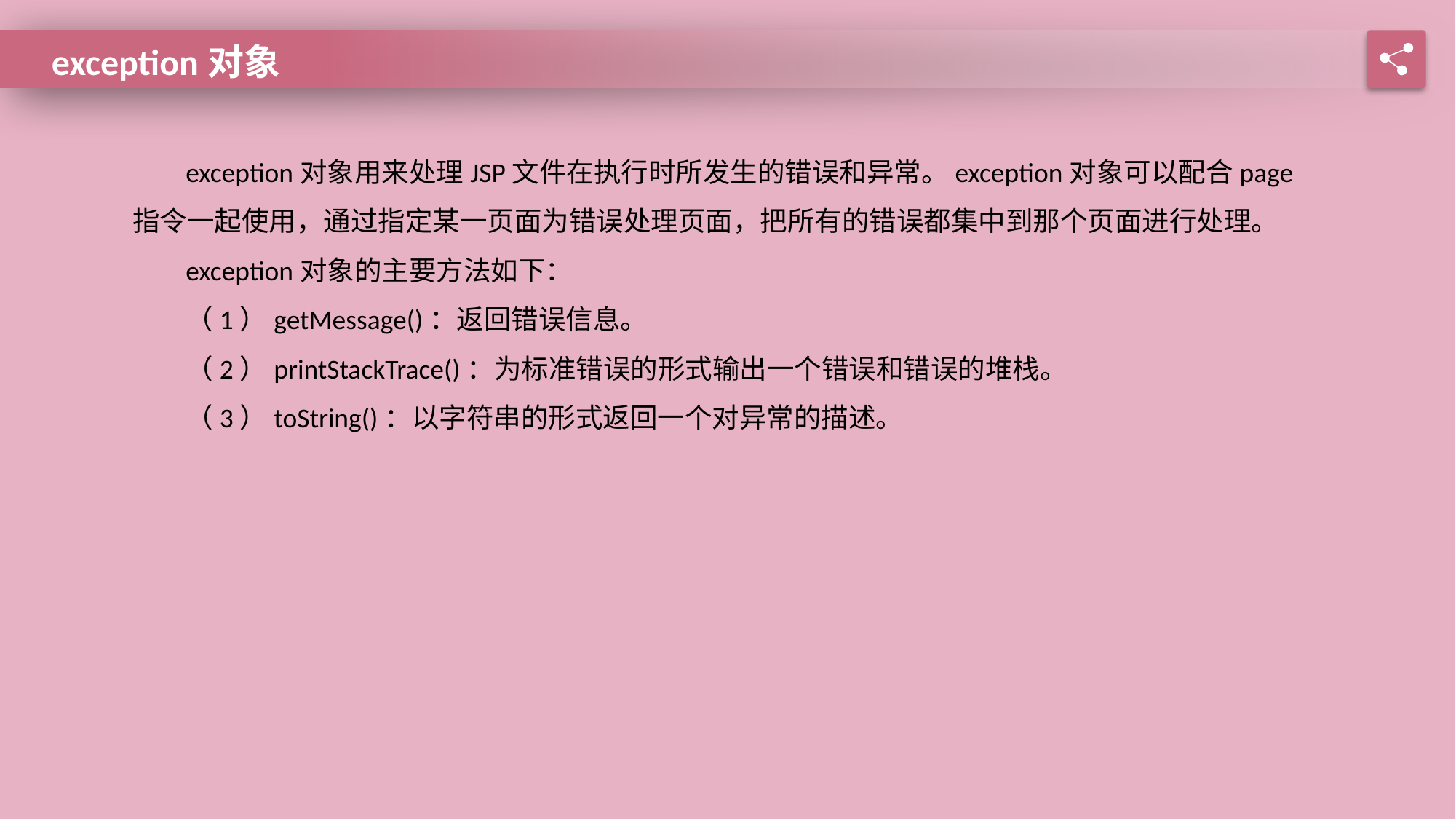

exception对象
exception对象用来处理JSP文件在执行时所发生的错误和异常。exception对象可以配合page指令一起使用，通过指定某一页面为错误处理页面，把所有的错误都集中到那个页面进行处理。
exception对象的主要方法如下：
（1）getMessage()：返回错误信息。
（2）printStackTrace()：为标准错误的形式输出一个错误和错误的堆栈。
（3）toString()：以字符串的形式返回一个对异常的描述。